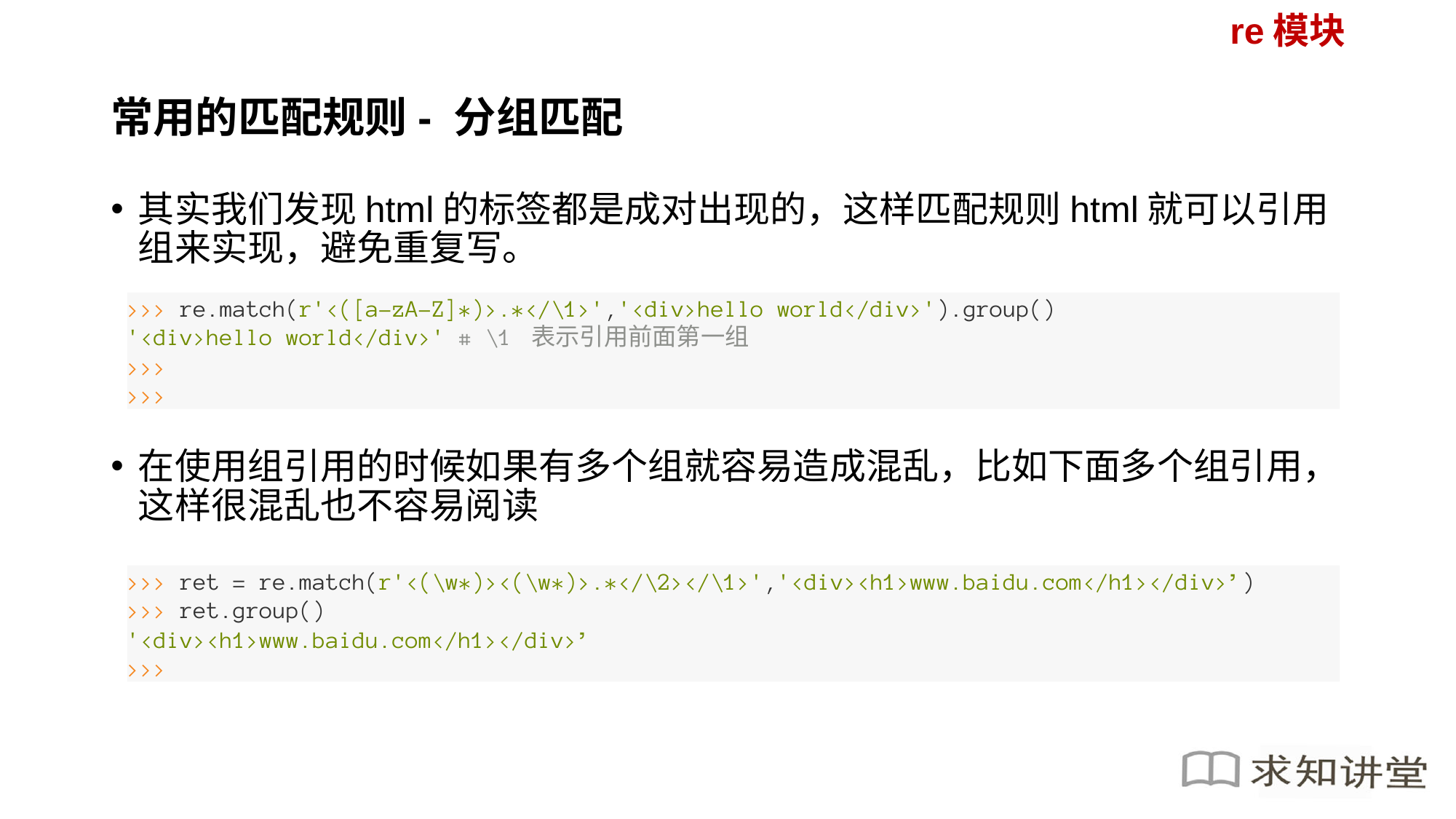

re模块
# 常用的匹配规则- 分组匹配
其实我们发现html的标签都是成对出现的，这样匹配规则html就可以引用组来实现，避免重复写。

在使用组引用的时候如果有多个组就容易造成混乱，比如下面多个组引用，这样很混乱也不容易阅读

>>> re.match(r'<([a-zA-Z]*)>.*</\1>','<div>hello world</div>').group()
'<div>hello world</div>' # \1 表示引用前面第一组
>>>
>>>
>>> ret = re.match(r'<(\w*)><(\w*)>.*</\2></\1>','<div><h1>www.baidu.com</h1></div>’)
>>> ret.group()
'<div><h1>www.baidu.com</h1></div>’
>>>